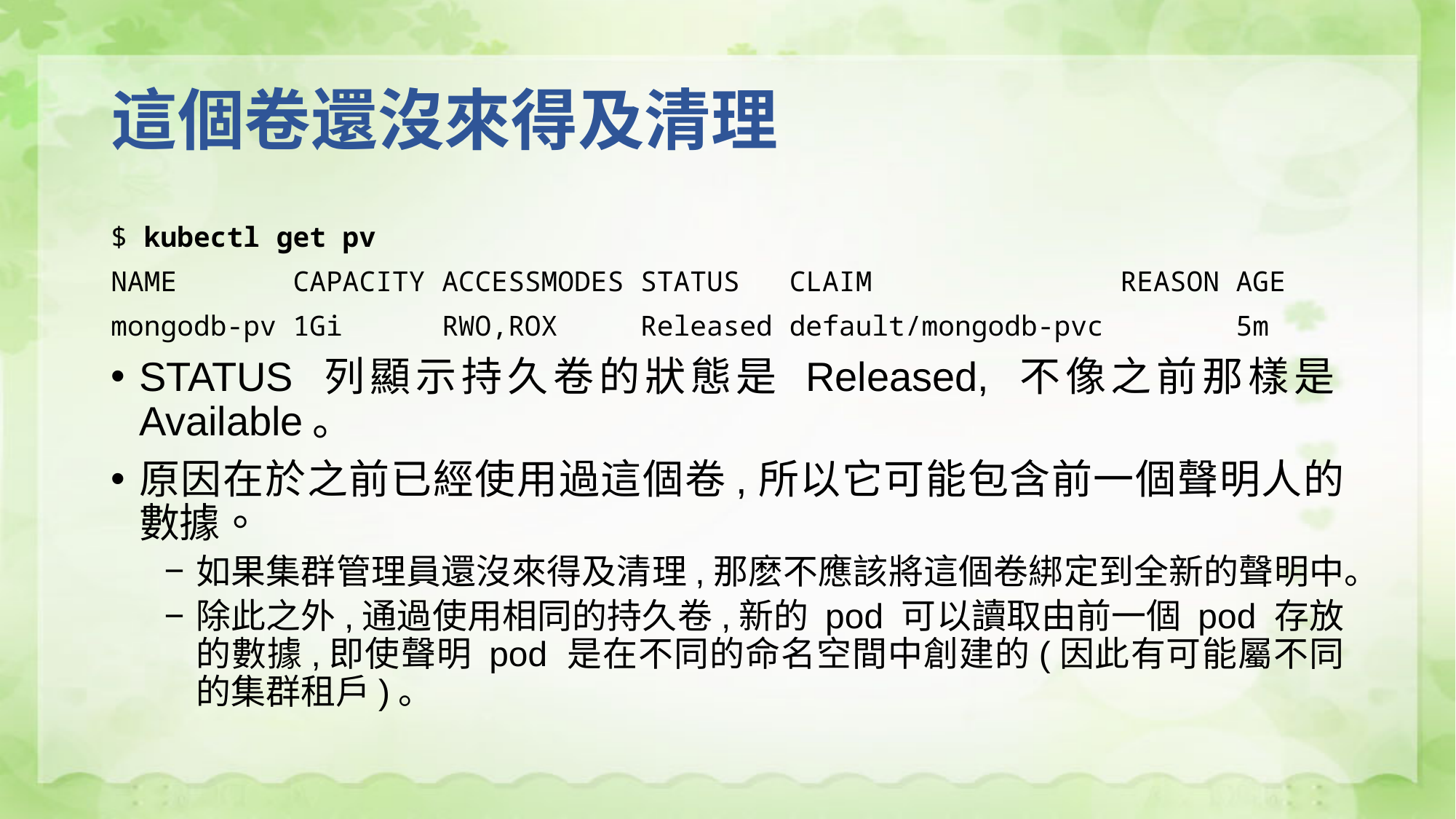

# 這個卷還沒來得及清理
$ kubectl get pv
NAME       CAPACITY ACCESSMODES STATUS   CLAIM               REASON AGE
mongodb-pv 1Gi      RWO,ROX     Released default/mongodb-pvc        5m
STATUS 列顯示持久卷的狀態是 Released, 不像之前那樣是Available。
原因在於之前已經使用過這個卷,所以它可能包含前一個聲明人的數據。
如果集群管理員還沒來得及清理,那麽不應該將這個卷綁定到全新的聲明中。
除此之外,通過使用相同的持久卷,新的 pod 可以讀取由前一個 pod 存放的數據,即使聲明 pod 是在不同的命名空間中創建的(因此有可能屬不同的集群租戶)。